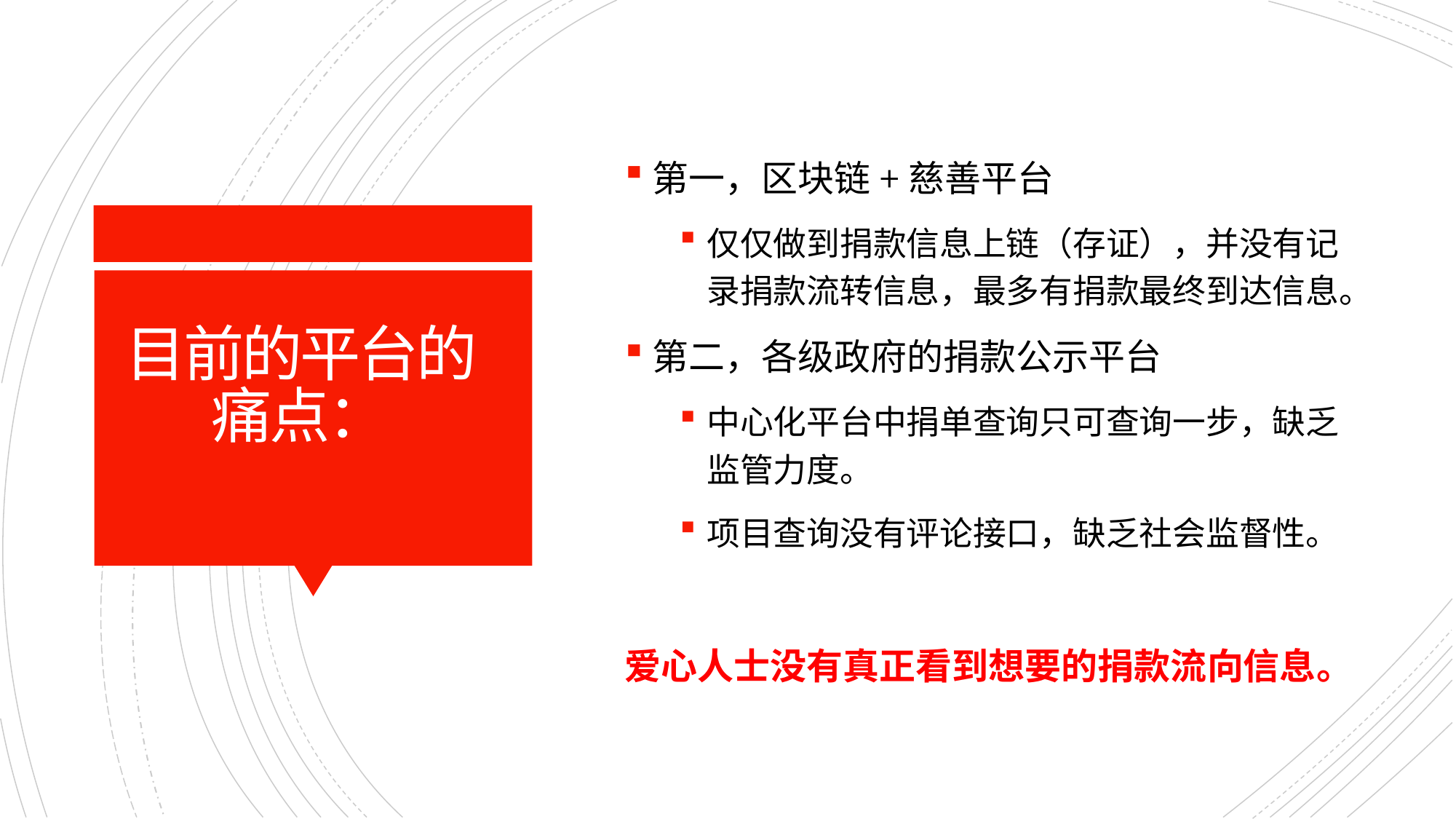

第一，区块链+慈善平台
仅仅做到捐款信息上链（存证），并没有记录捐款流转信息，最多有捐款最终到达信息。
第二，各级政府的捐款公示平台
中心化平台中捐单查询只可查询一步，缺乏监管力度。
项目查询没有评论接口，缺乏社会监督性。

爱心人士没有真正看到想要的捐款流向信息。

# 目前的平台的痛点：